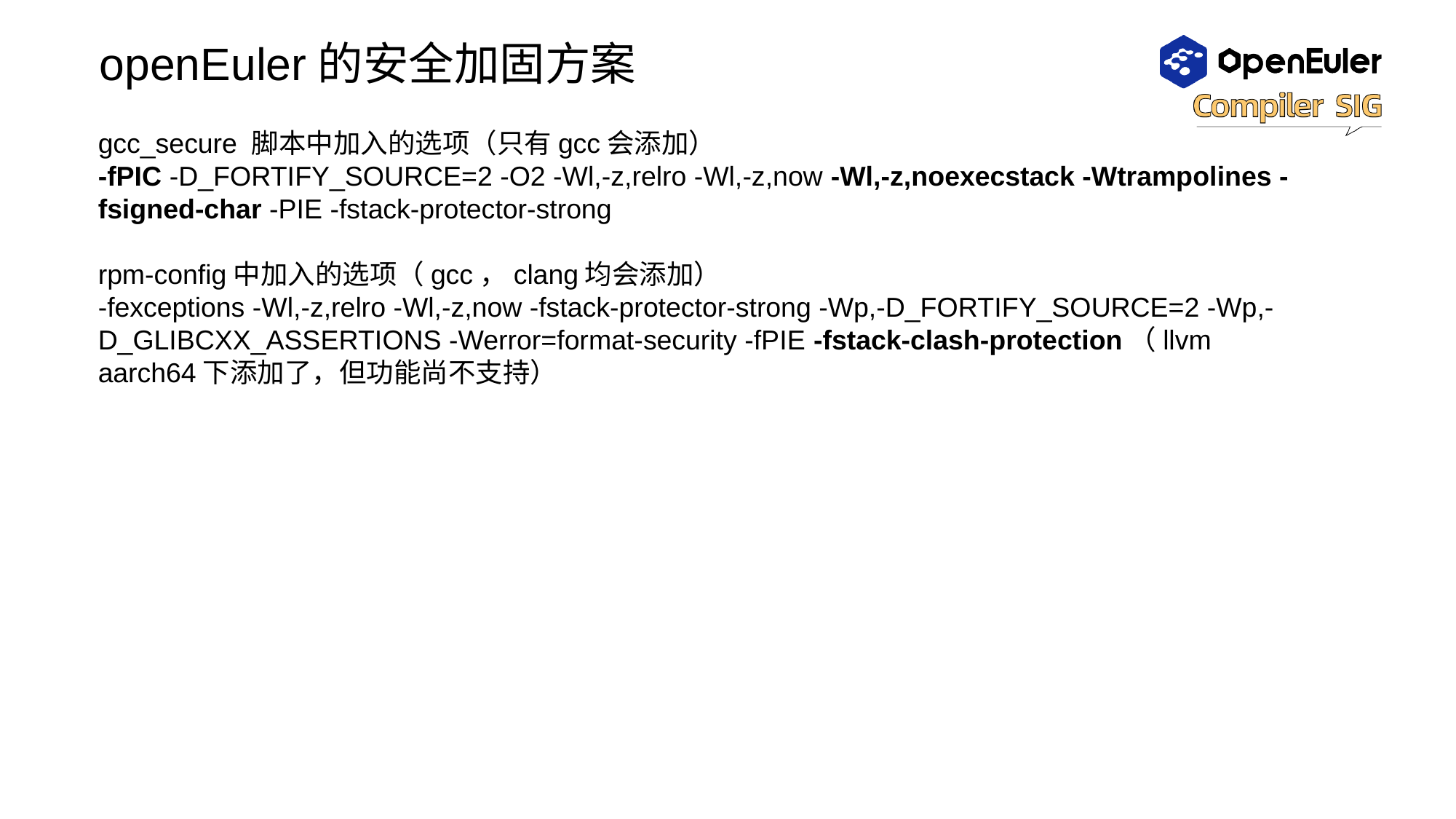

# openEuler的安全加固方案
gcc_secure 脚本中加入的选项（只有gcc会添加）
-fPIC -D_FORTIFY_SOURCE=2 -O2 -Wl,-z,relro -Wl,-z,now -Wl,-z,noexecstack -Wtrampolines -fsigned-char -PIE -fstack-protector-strong

rpm-config中加入的选项（gcc，clang均会添加）
-fexceptions -Wl,-z,relro -Wl,-z,now -fstack-protector-strong -Wp,-D_FORTIFY_SOURCE=2 -Wp,-D_GLIBCXX_ASSERTIONS -Werror=format-security -fPIE -fstack-clash-protection（llvm aarch64下添加了，但功能尚不支持）